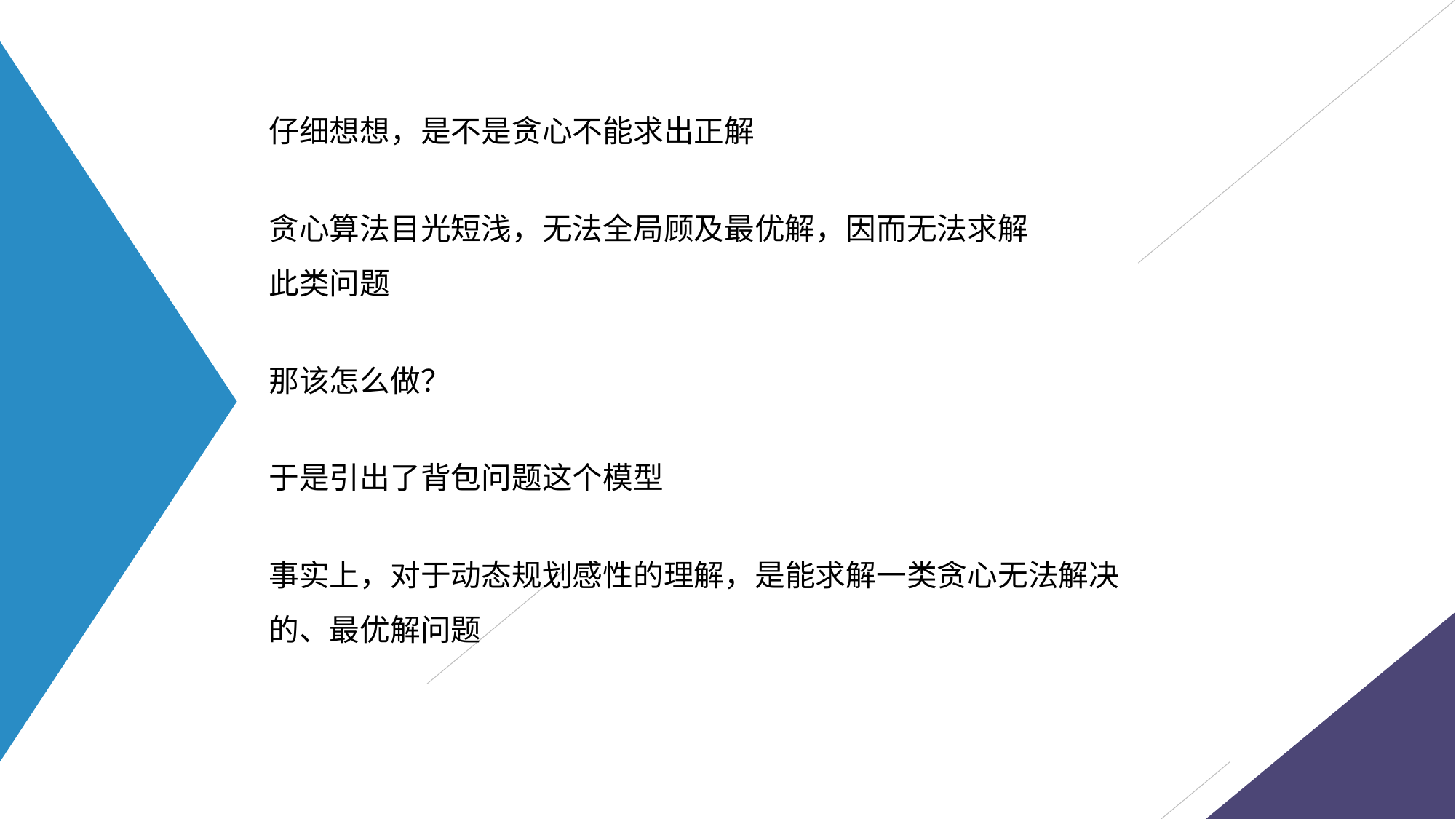

仔细想想，是不是贪心不能求出正解
贪心算法目光短浅，无法全局顾及最优解，因而无法求解此类问题

那该怎么做？
于是引出了背包问题这个模型
事实上，对于动态规划感性的理解，是能求解一类贪心无法解决的、最优解问题